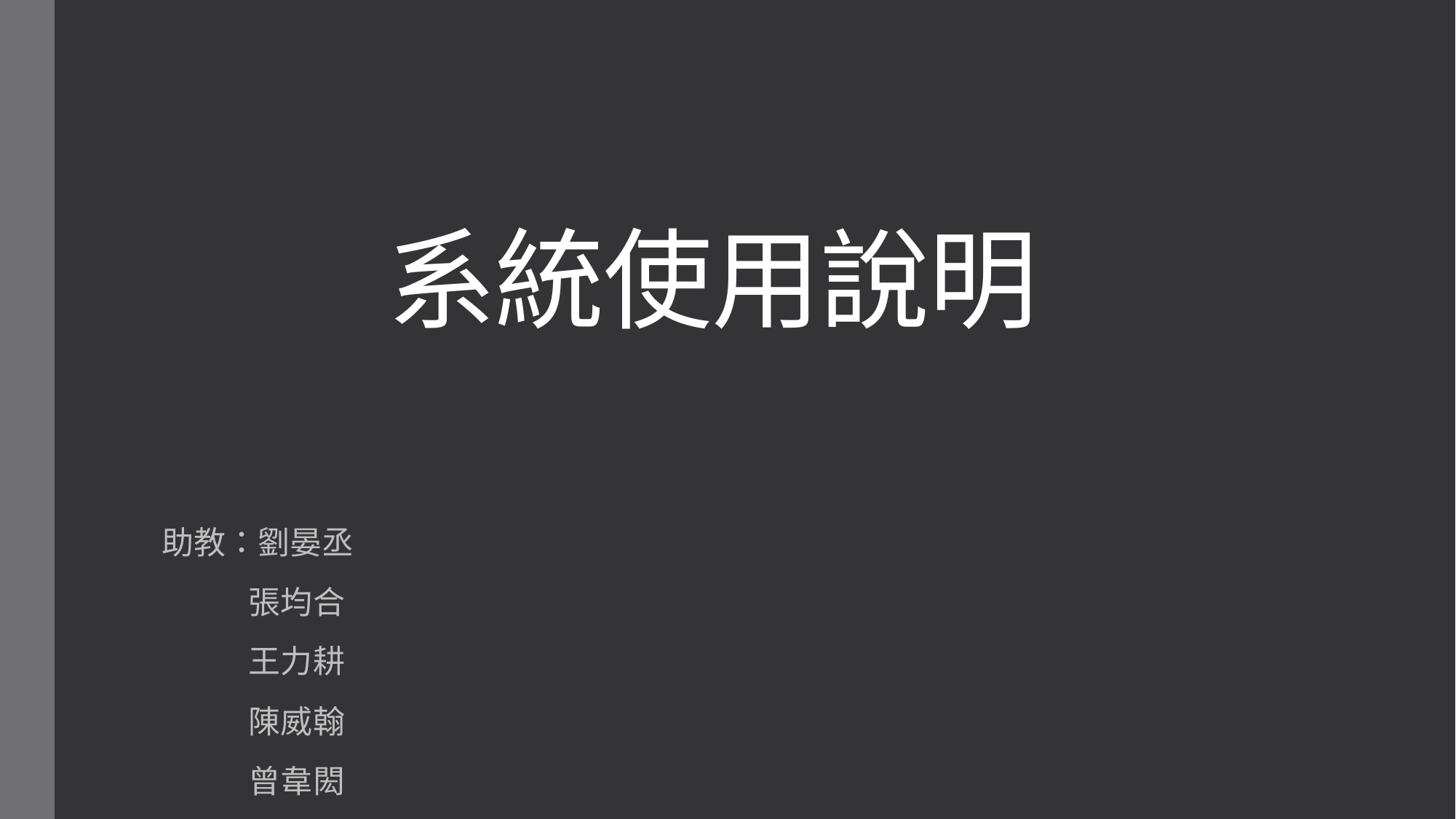

# 系統使用說明
助教：劉晏丞
           張均合
           王力耕
           陳威翰
           曾韋閎